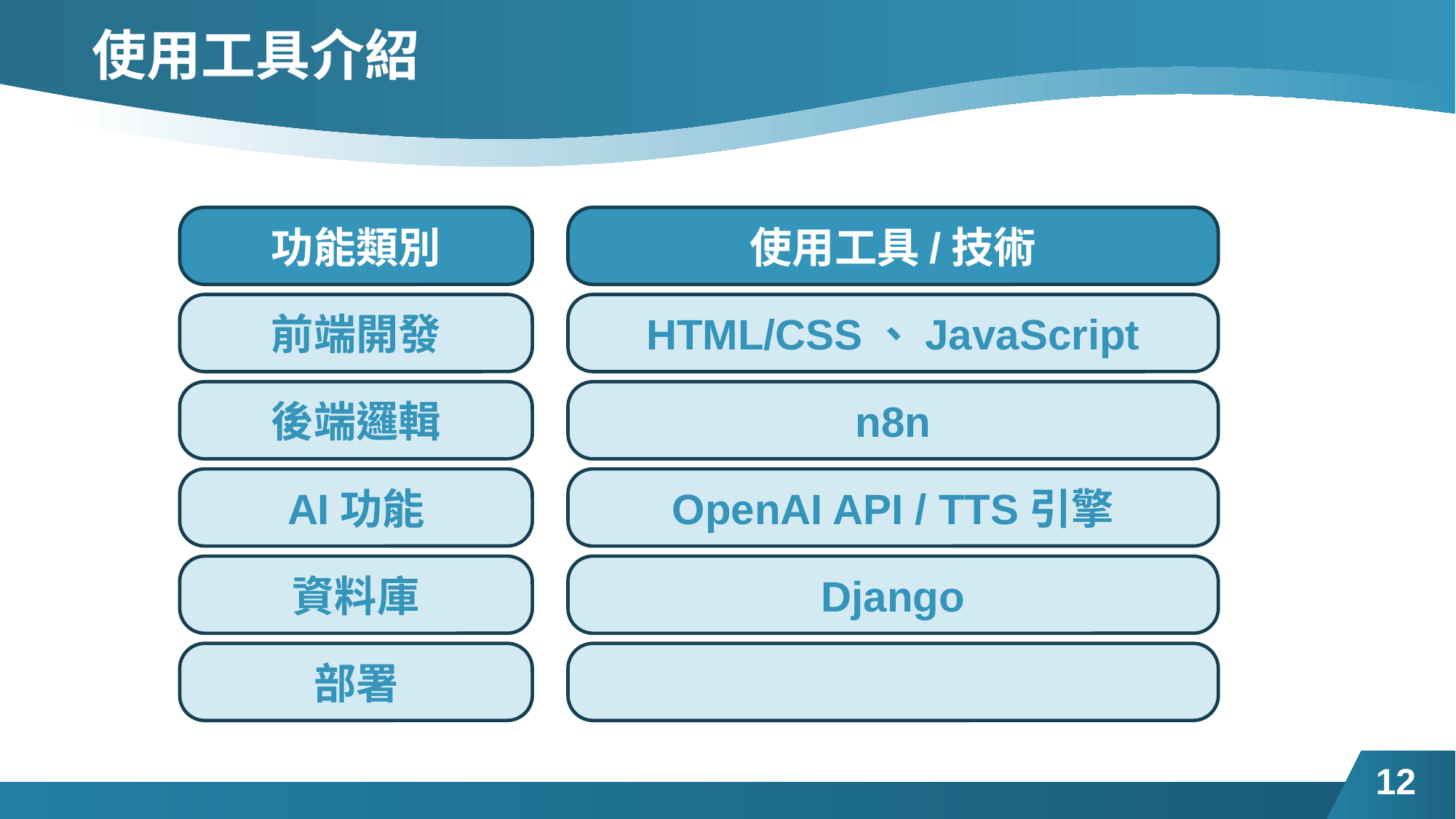

使用工具介紹
功能類別
使用工具/技術
前端開發
HTML/CSS、JavaScript
後端邏輯
n8n
AI功能
OpenAI API / TTS引擎
資料庫
Django
部署

12